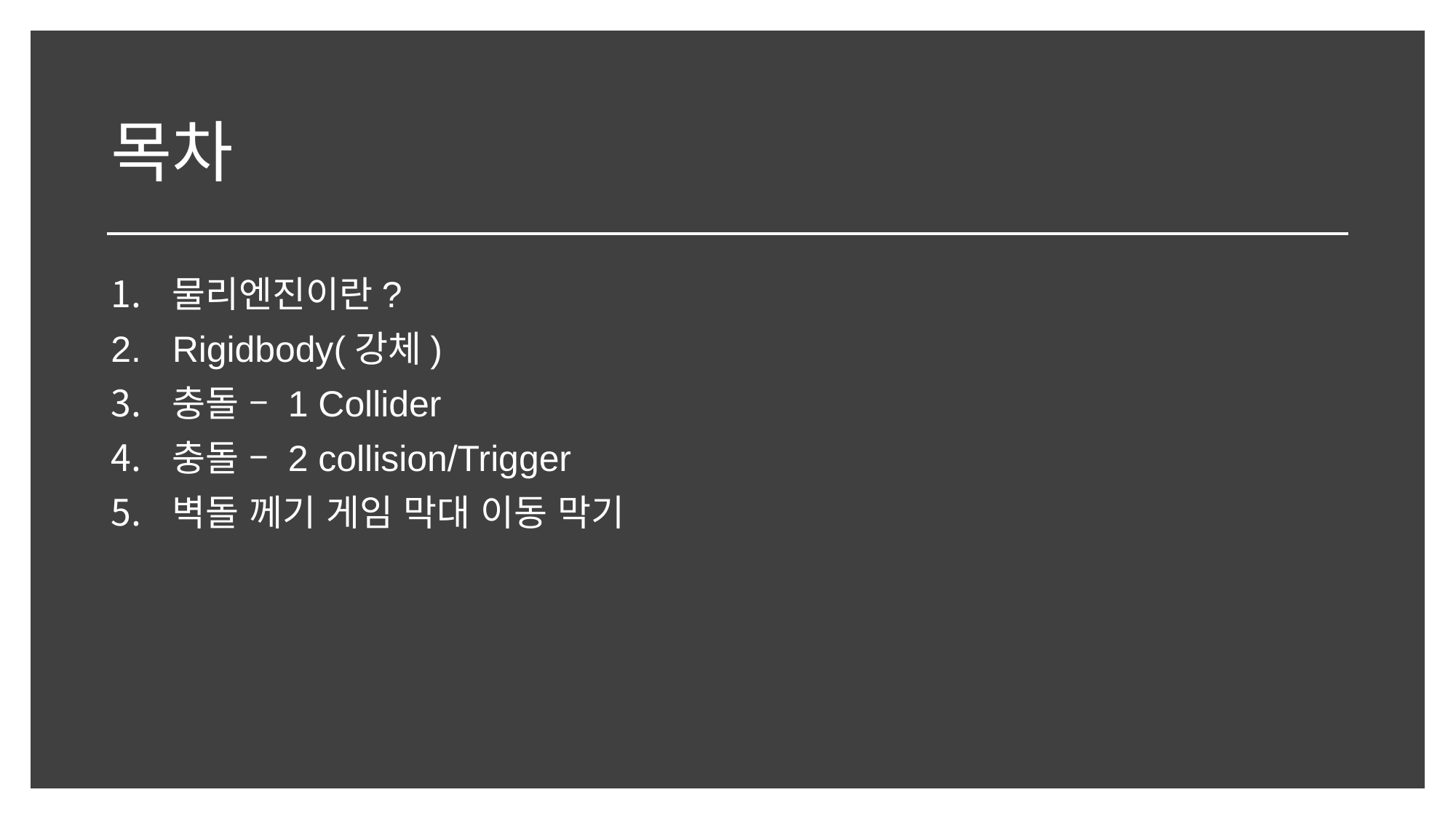

# 목차
물리엔진이란?
Rigidbody(강체)
충돌 – 1 Collider
충돌 – 2 collision/Trigger
벽돌 께기 게임 막대 이동 막기